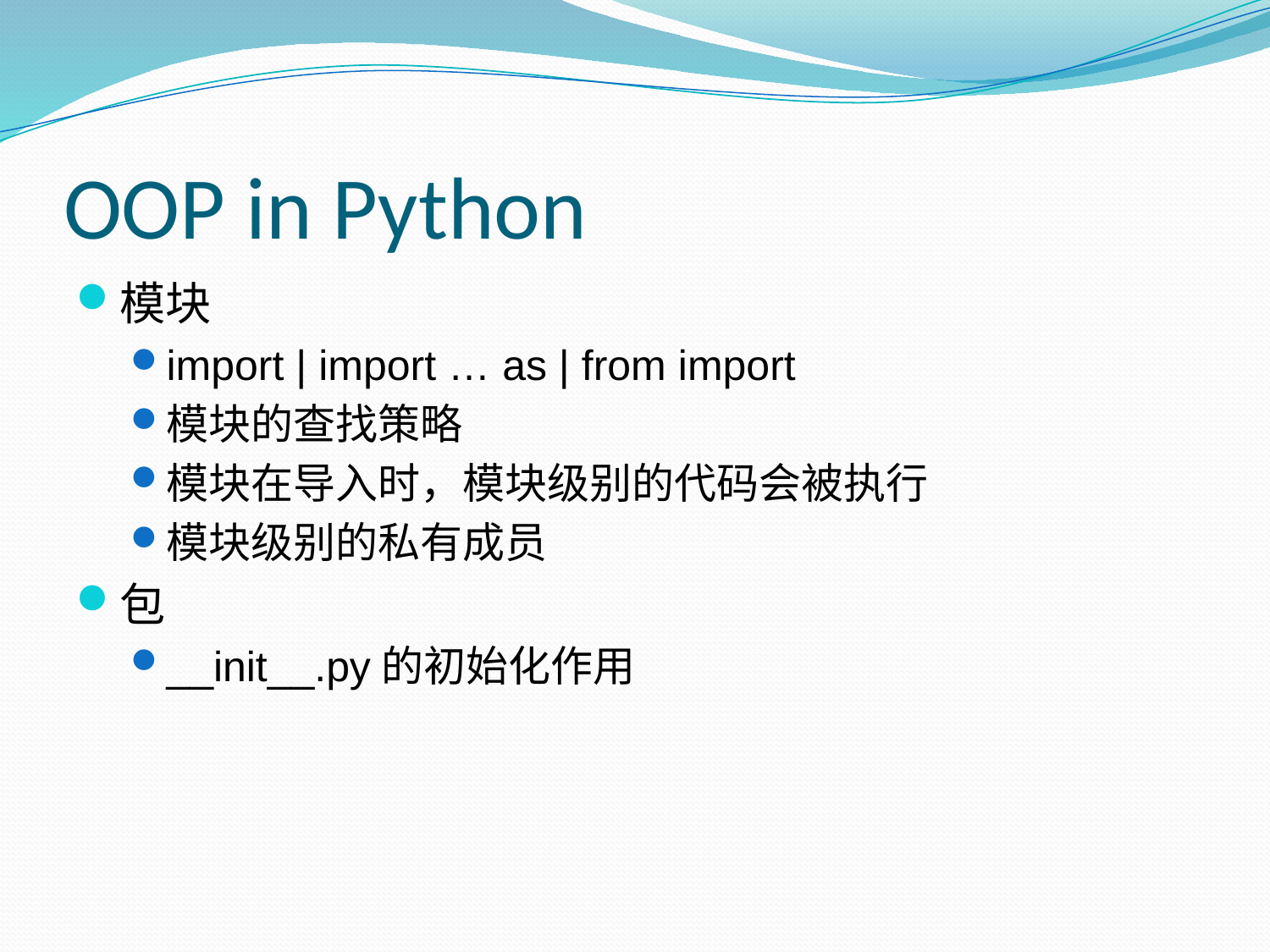

# OOP in Python
模块
import | import … as | from import
模块的查找策略
模块在导入时，模块级别的代码会被执行
模块级别的私有成员
包
__init__.py的初始化作用